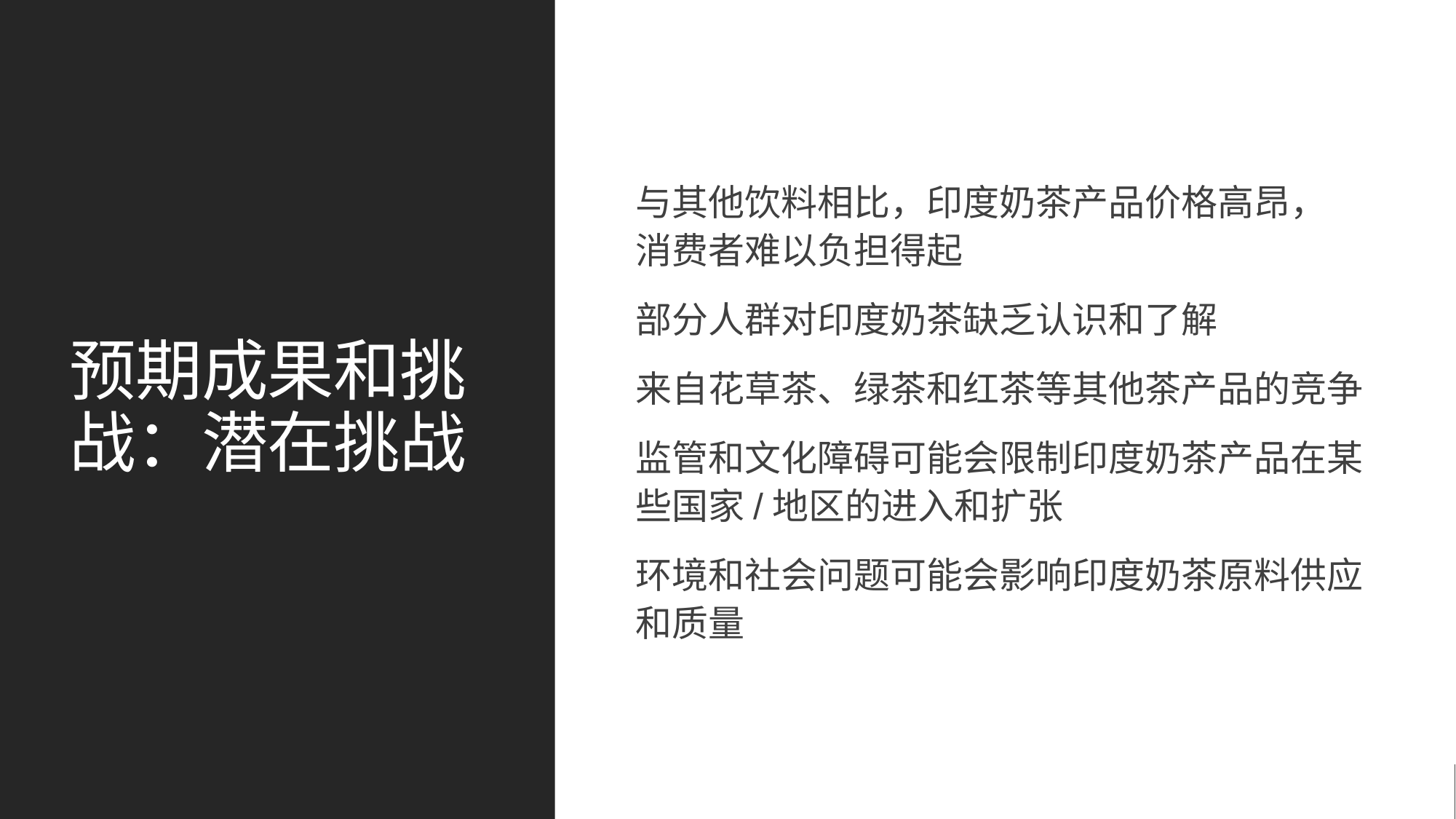

# 预期成果和挑战：潜在挑战
与其他饮料相比，印度奶茶产品价格高昂，
消费者难以负担得起
部分人群对印度奶茶缺乏认识和了解
来自花草茶、绿茶和红茶等其他茶产品的竞争
监管和文化障碍可能会限制印度奶茶产品在某些国家/地区的进入和扩张
环境和社会问题可能会影响印度奶茶原料供应和质量